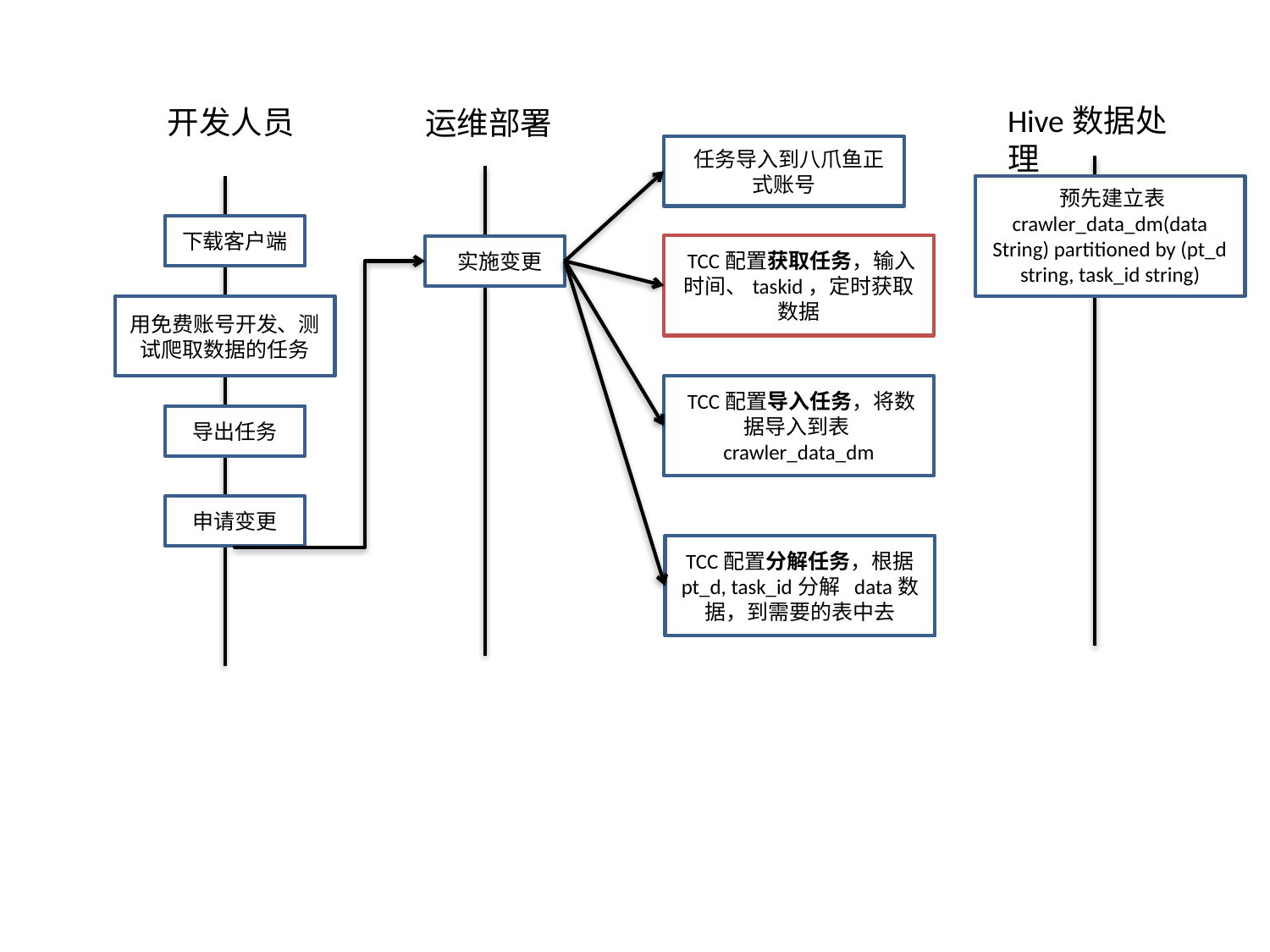

Hive数据处理
开发人员
运维部署
 任务导入到八爪鱼正式账号
 预先建立表crawler_data_dm(data String) partitioned by (pt_d string, task_id string)
下载客户端
 TCC配置获取任务，输入时间、taskid，定时获取数据
 实施变更
用免费账号开发、测试爬取数据的任务
 TCC配置导入任务，将数据导入到表crawler_data_dm
导出任务
申请变更
 TCC配置分解任务，根据pt_d, task_id分解  data数据，到需要的表中去